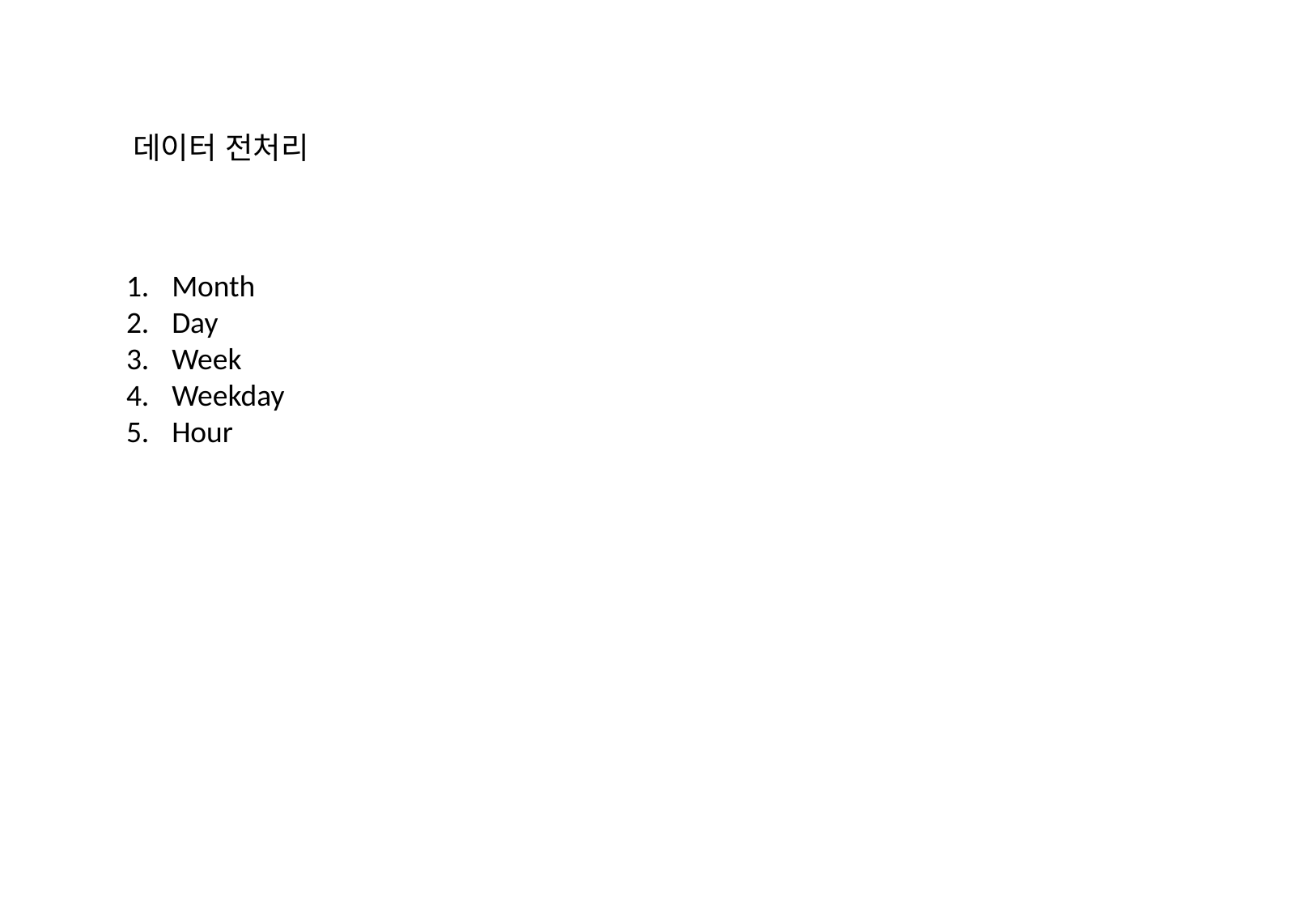

데이터 전처리
Month
Day
Week
Weekday
Hour